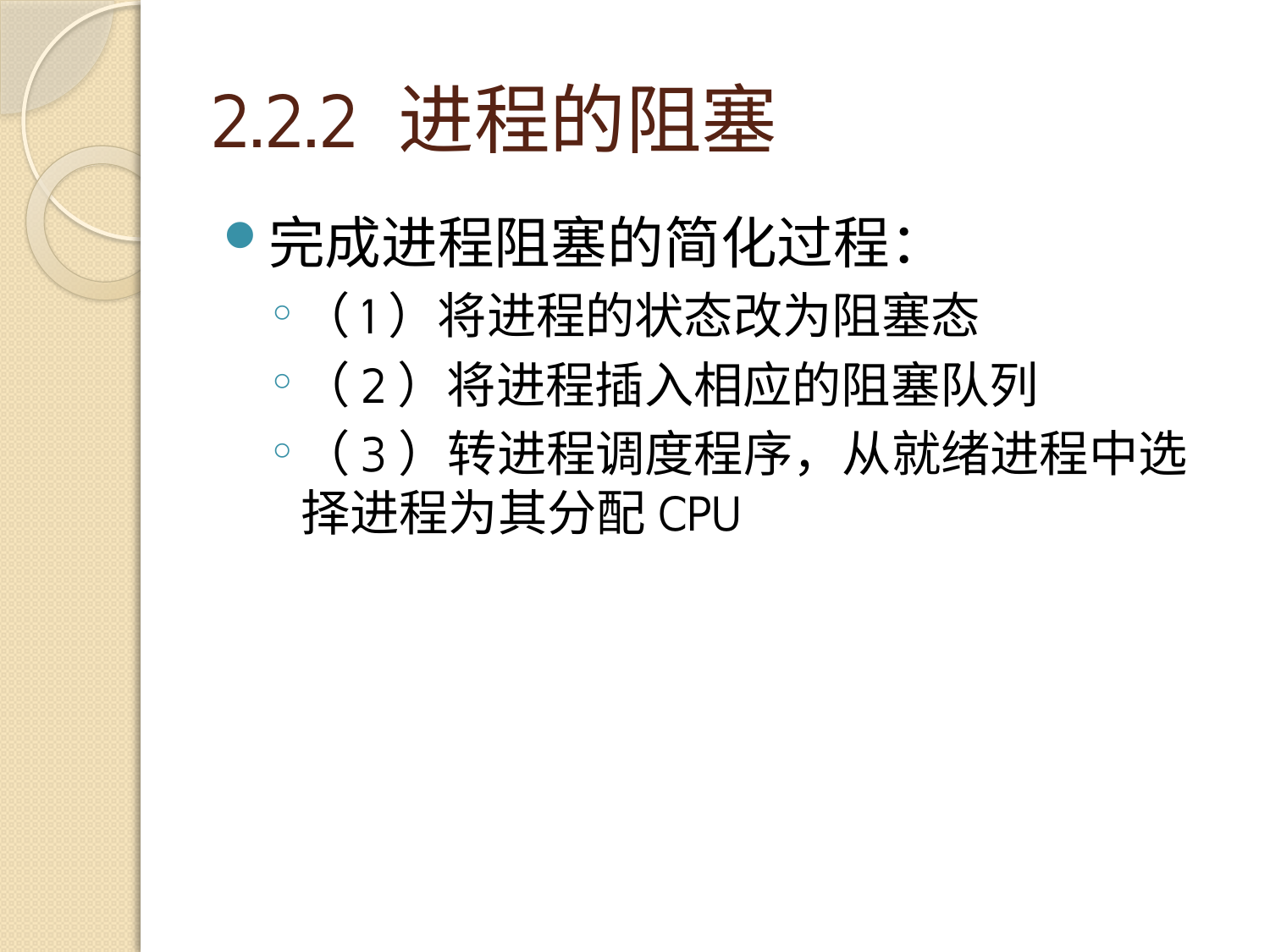

# 2.2.2 进程的阻塞
完成进程阻塞的简化过程：
（1）将进程的状态改为阻塞态
（2）将进程插入相应的阻塞队列
（3）转进程调度程序，从就绪进程中选择进程为其分配CPU